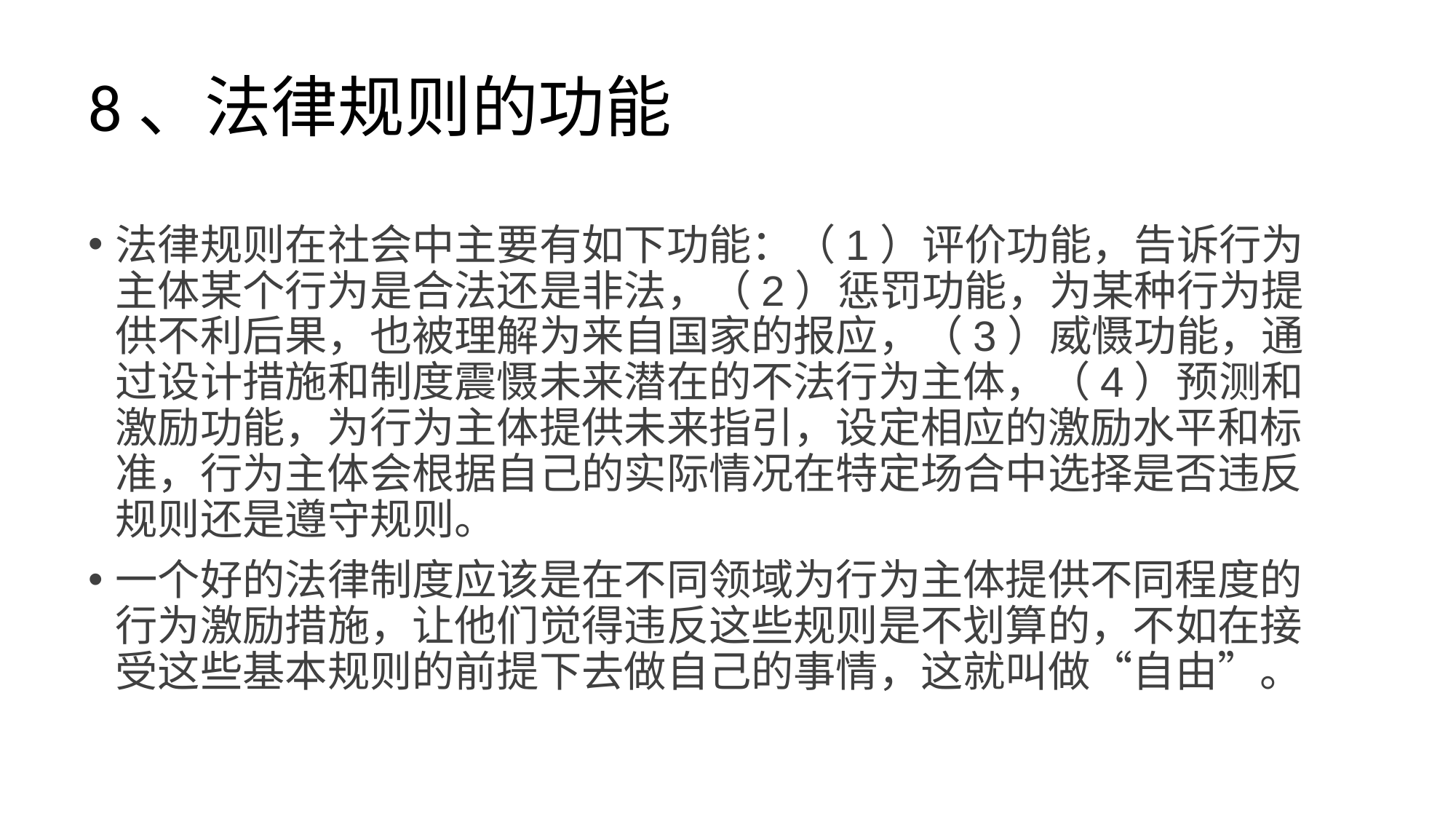

# 8、法律规则的功能
法律规则在社会中主要有如下功能：（1）评价功能，告诉行为主体某个行为是合法还是非法，（2）惩罚功能，为某种行为提供不利后果，也被理解为来自国家的报应，（3）威慑功能，通过设计措施和制度震慑未来潜在的不法行为主体，（4）预测和激励功能，为行为主体提供未来指引，设定相应的激励水平和标准，行为主体会根据自己的实际情况在特定场合中选择是否违反规则还是遵守规则。
一个好的法律制度应该是在不同领域为行为主体提供不同程度的行为激励措施，让他们觉得违反这些规则是不划算的，不如在接受这些基本规则的前提下去做自己的事情，这就叫做“自由”。